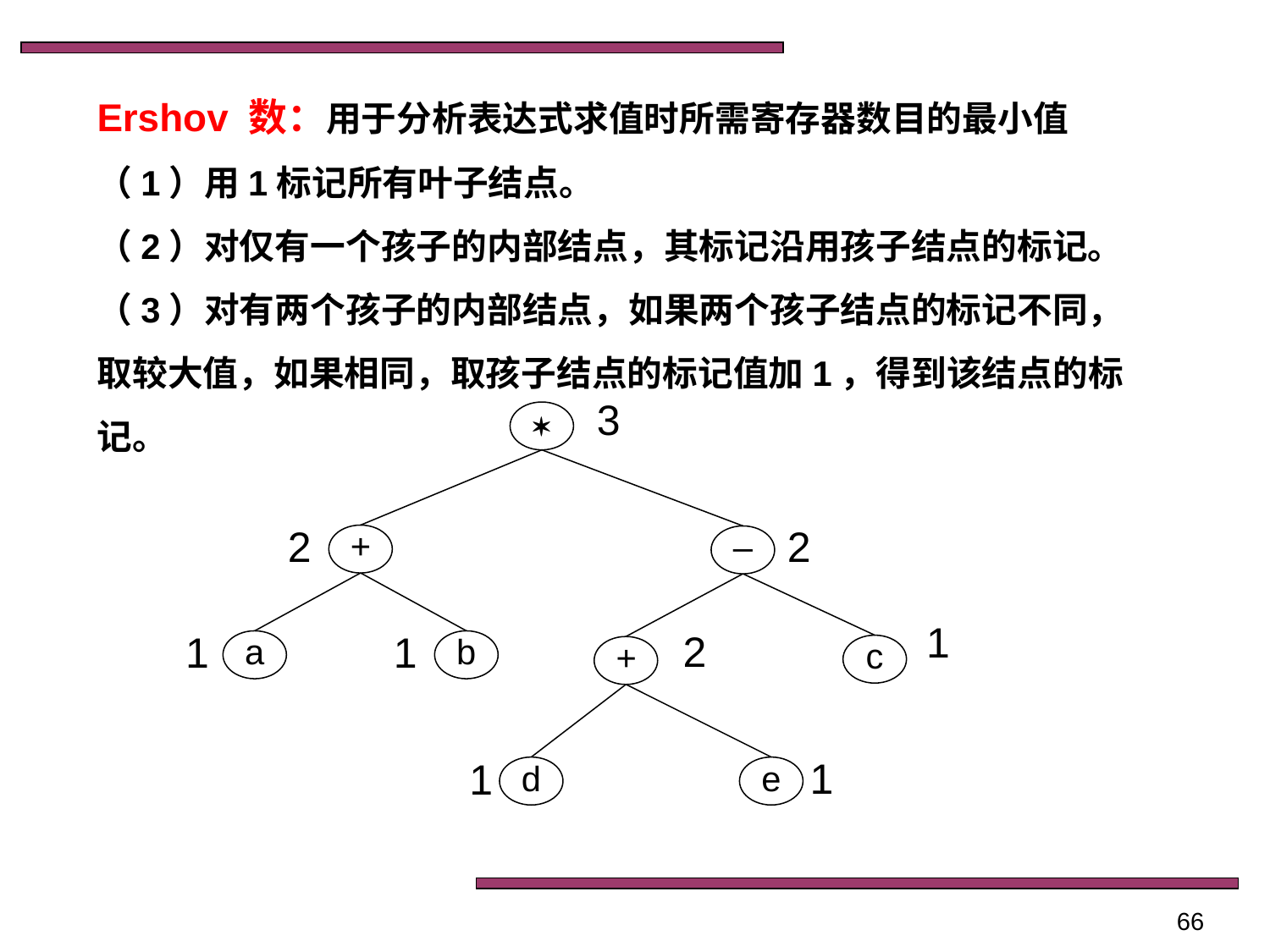

Ershov 数：用于分析表达式求值时所需寄存器数目的最小值
（1）用1标记所有叶子结点。
（2）对仅有一个孩子的内部结点，其标记沿用孩子结点的标记。
（3）对有两个孩子的内部结点，如果两个孩子结点的标记不同，取较大值，如果相同，取孩子结点的标记值加1，得到该结点的标记。
∗
3
+
–
2
2
1
a
b
2
c
1
1
+
d
e
1
1
66